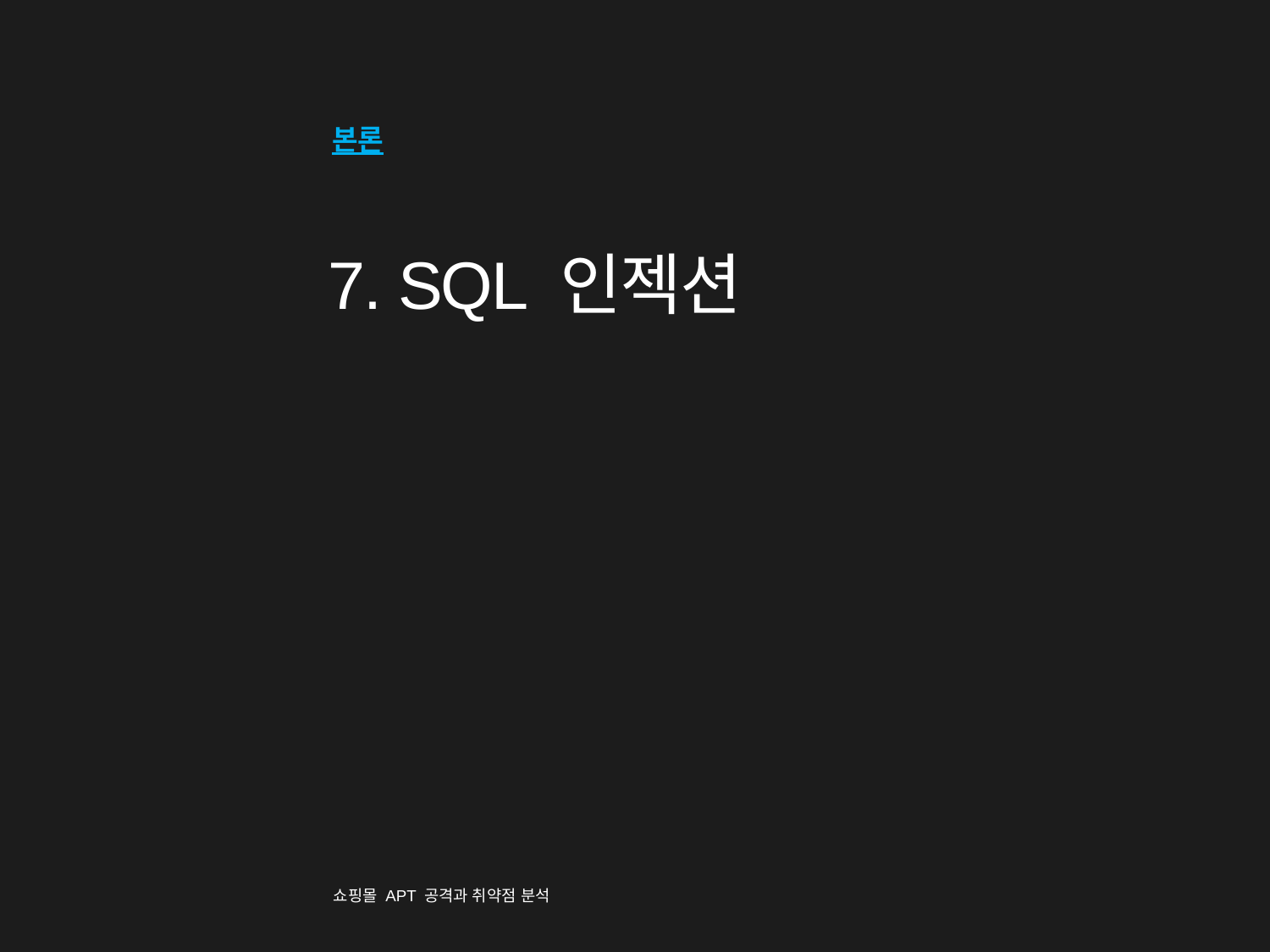

본론
# 7. SQL 인젝션
쇼핑몰 APT 공격과 취약점 분석